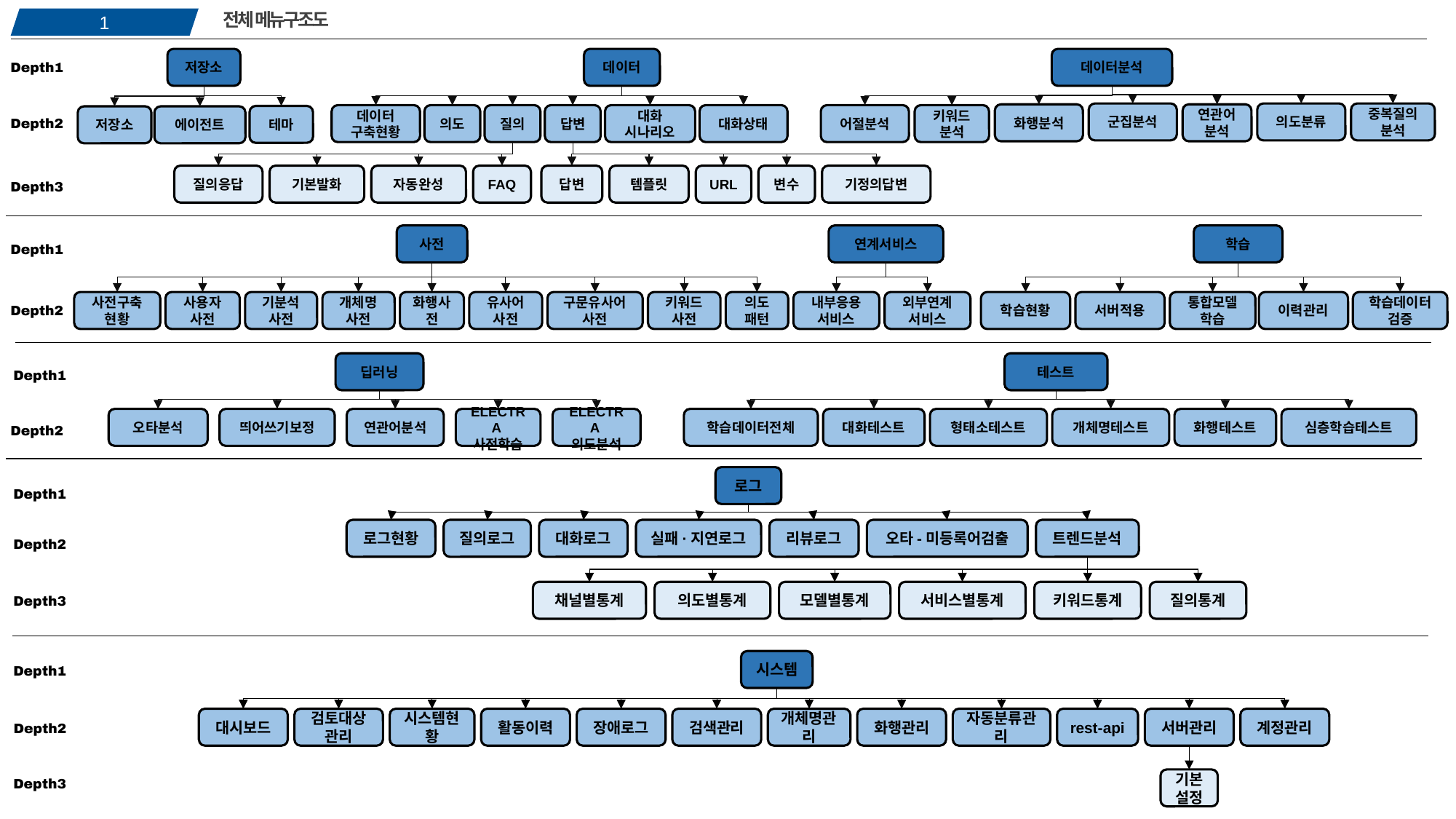

전체 메뉴구조도
1
저장소
데이터
데이터분석
Depth1
군집분석
의도분류
중복질의분석
화행분석
연관어분석
데이터
구축현황
의도
질의
답변
대화
시나리오
대화상태
어절분석
키워드분석
테마
저장소
에이전트
Depth2
질의응답
기본발화
자동완성
FAQ
답변
템플릿
URL
변수
기정의답변
Depth3
사전
연계서비스
학습
Depth1
사전구축현황
사용자사전
기분석사전
개체명사전
화행사전
유사어사전
구문유사어사전
키워드사전
의도패턴
내부응용서비스
외부연계서비스
학습현황
서버적용
통합모델학습
이력관리
학습데이터검증
Depth2
딥러닝
테스트
Depth1
오타분석
띄어쓰기보정
연관어분석
ELECTRA사전학습
ELECTRA의도분석
학습데이터전체
대화테스트
형태소테스트
개체명테스트
화행테스트
심층학습테스트
Depth2
로그
Depth1
로그현황
질의로그
대화로그
실패·지연로그
리뷰로그
오타-미등록어검출
트렌드분석
Depth2
채널별통계
의도별통계
모델별통계
서비스별통계
키워드통계
질의통계
Depth3
시스템
Depth1
대시보드
검토대상관리
시스템현황
활동이력
장애로그
검색관리
개체명관리
화행관리
자동분류관리
rest-api
서버관리
계정관리
Depth2
기본설정
Depth3